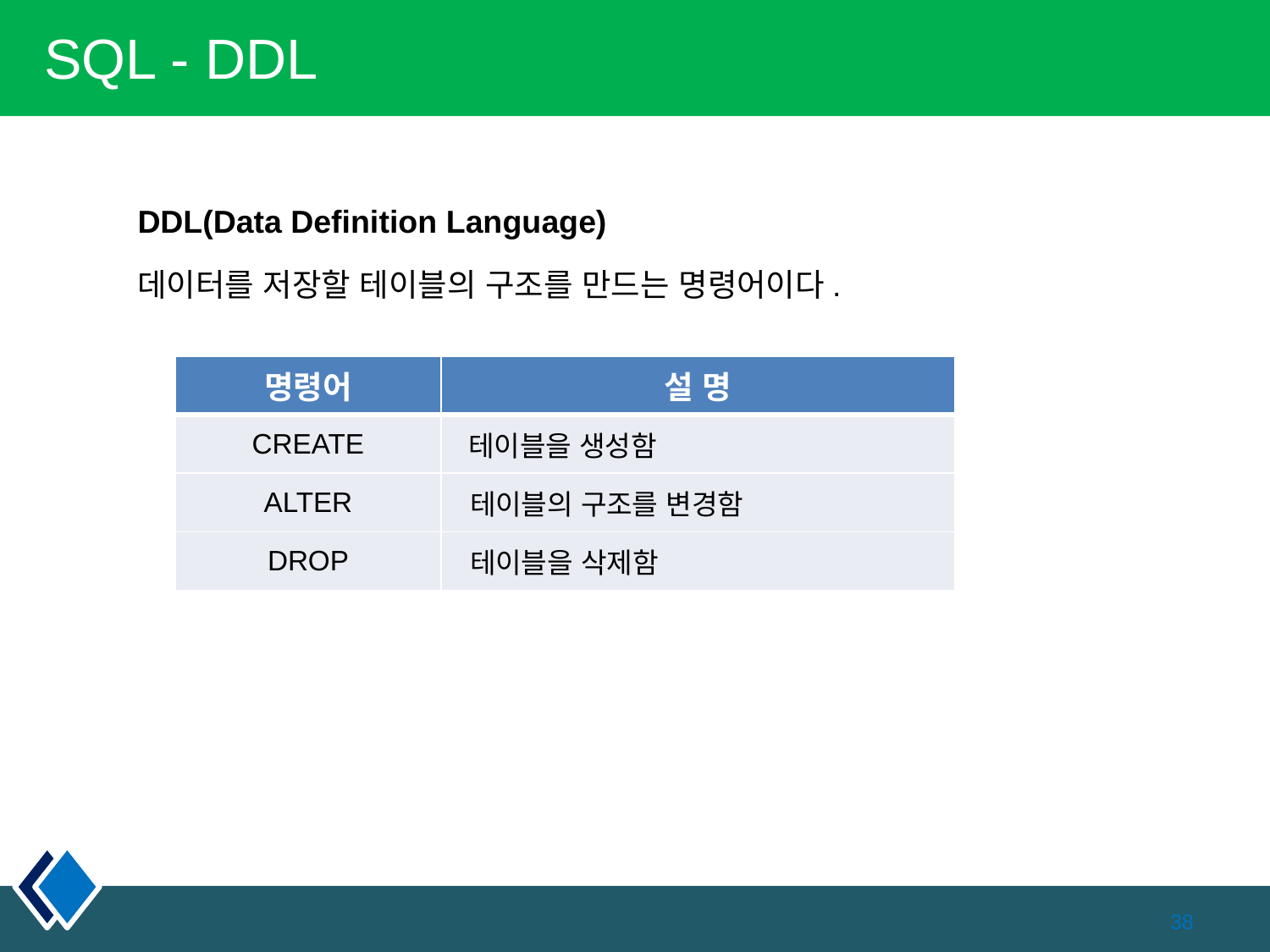

# SQL - DDL
DDL(Data Definition Language)
데이터를 저장할 테이블의 구조를 만드는 명령어이다.
| 명령어 | 설 명 |
| --- | --- |
| CREATE | 테이블을 생성함 |
| ALTER | 테이블의 구조를 변경함 |
| DROP | 테이블을 삭제함 |
38